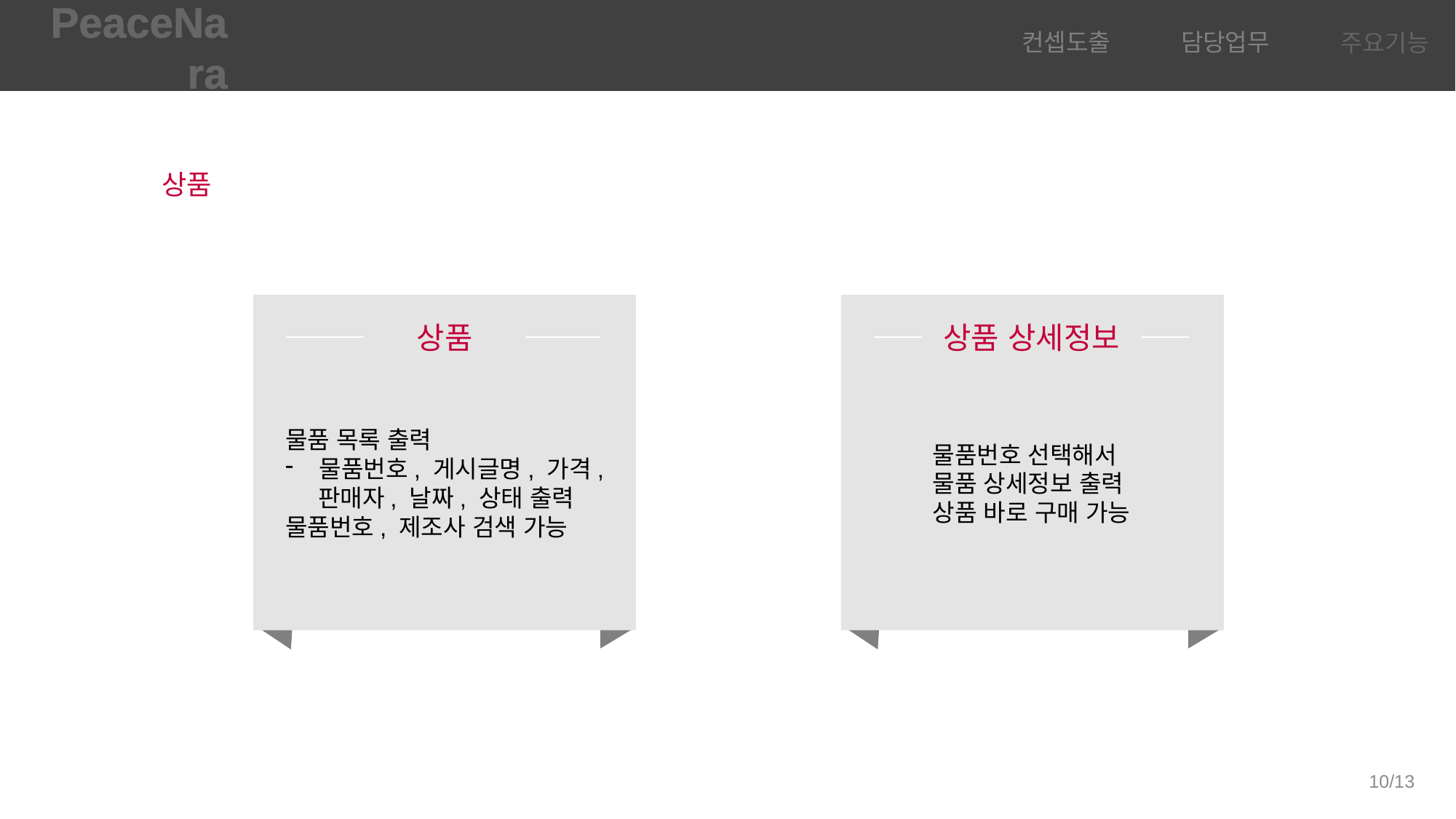

PeaceNara
컨셉도출
담당업무
주요기능
상품

상품
상품 상세정보
물품 목록 출력
물품번호, 게시글명, 가격,
    판매자, 날짜, 상태 출력
물품번호, 제조사 검색 가능
물품번호 선택해서
물품 상세정보 출력
상품 바로 구매 가능

10/13